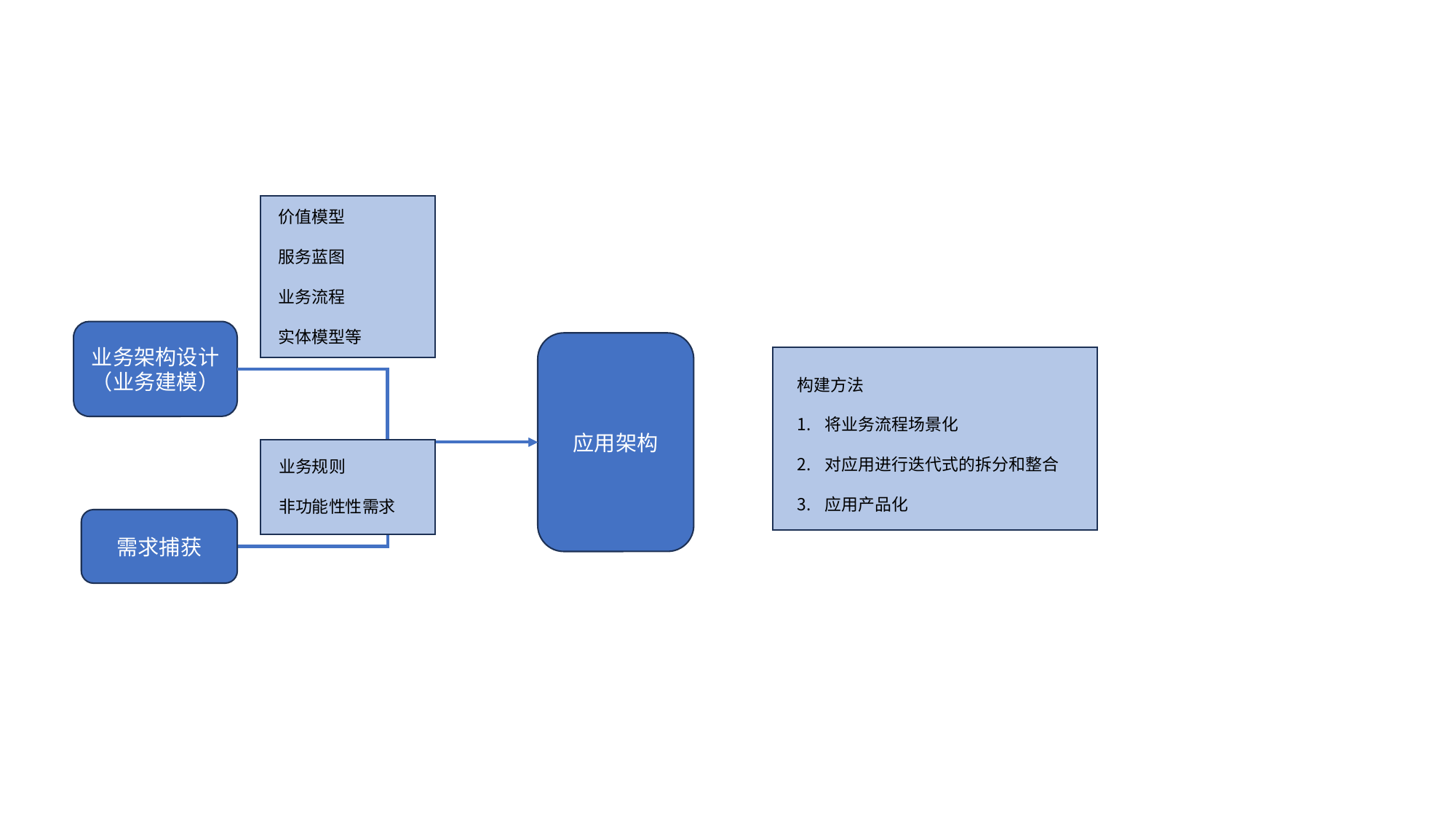

价值模型

服务蓝图

业务流程

实体模型等
业务架构设计
（业务建模）
应用架构

构建方法

将业务流程场景化

对应用进行迭代式的拆分和整合

应用产品化

业务规则

非功能性性需求
需求捕获